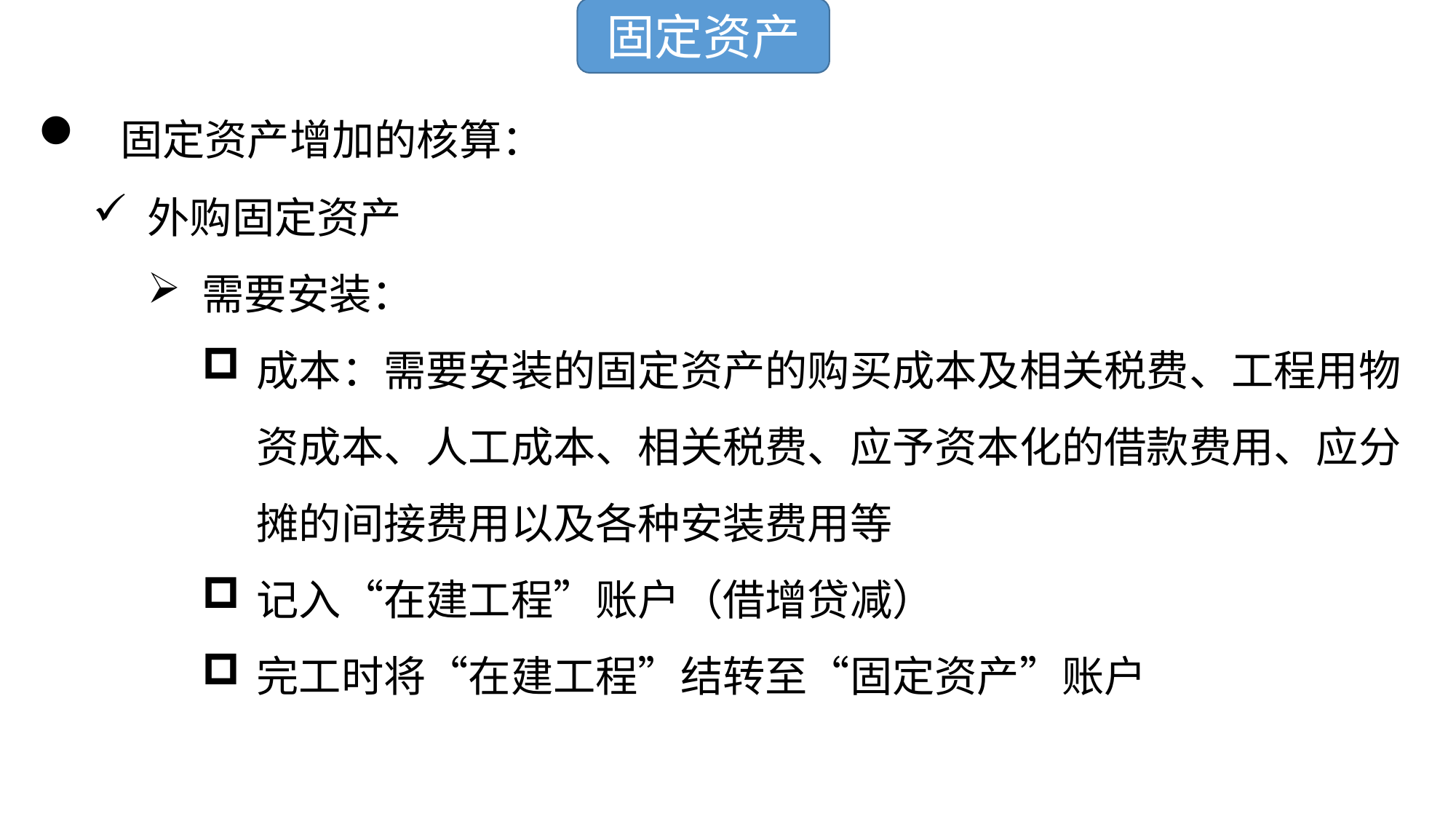

固定资产
  固定资产增加的核算：
外购固定资产
需要安装：
成本：需要安装的固定资产的购买成本及相关税费、工程用物资成本、人工成本、相关税费、应予资本化的借款费用、应分摊的间接费用以及各种安装费用等
记入“在建工程”账户（借增贷减）
完工时将“在建工程”结转至“固定资产”账户